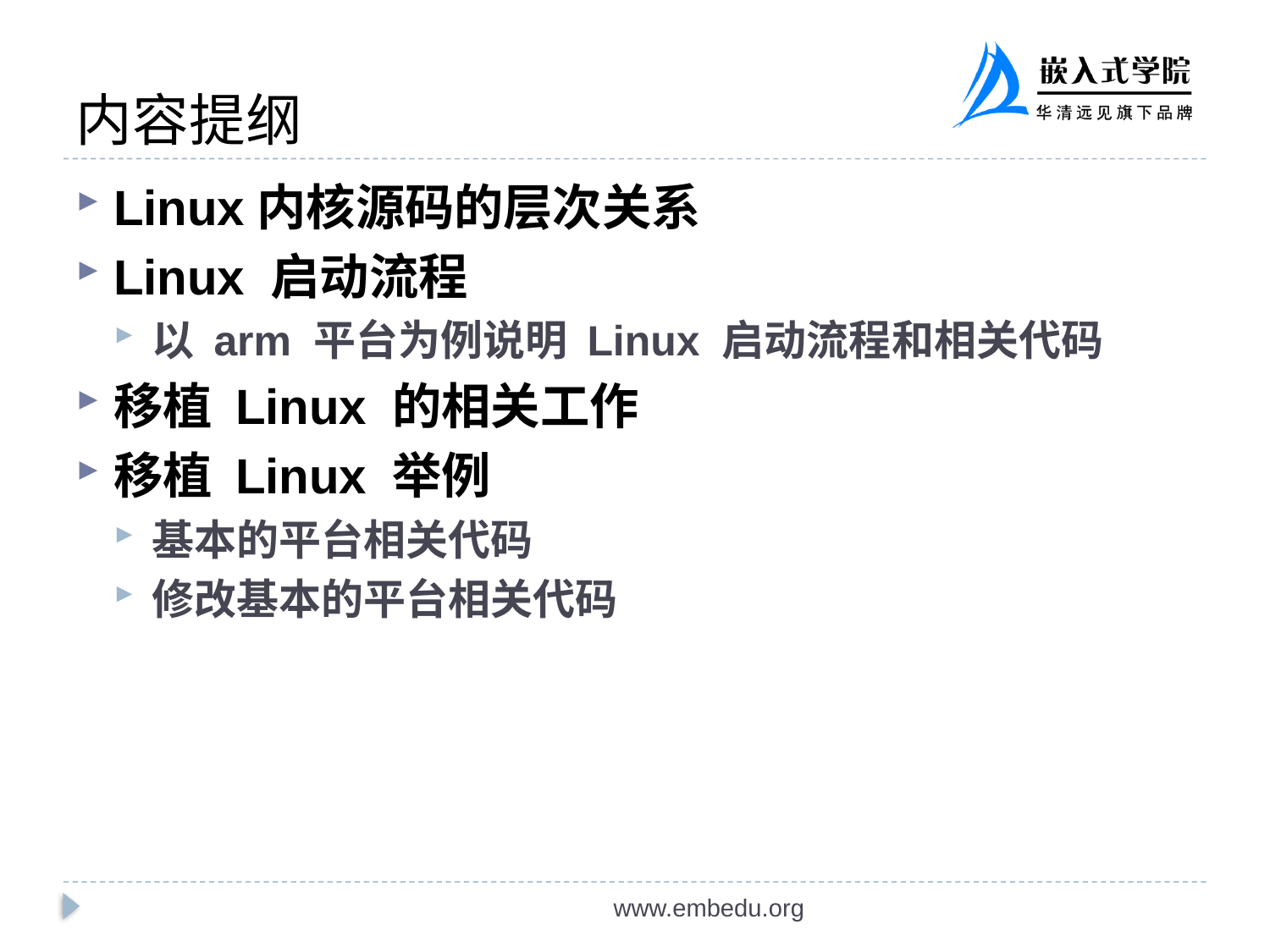

# 内容提纲
Linux内核源码的层次关系
Linux 启动流程
以 arm 平台为例说明 Linux 启动流程和相关代码
移植 Linux 的相关工作
移植 Linux 举例
基本的平台相关代码
修改基本的平台相关代码

www.embedu.org